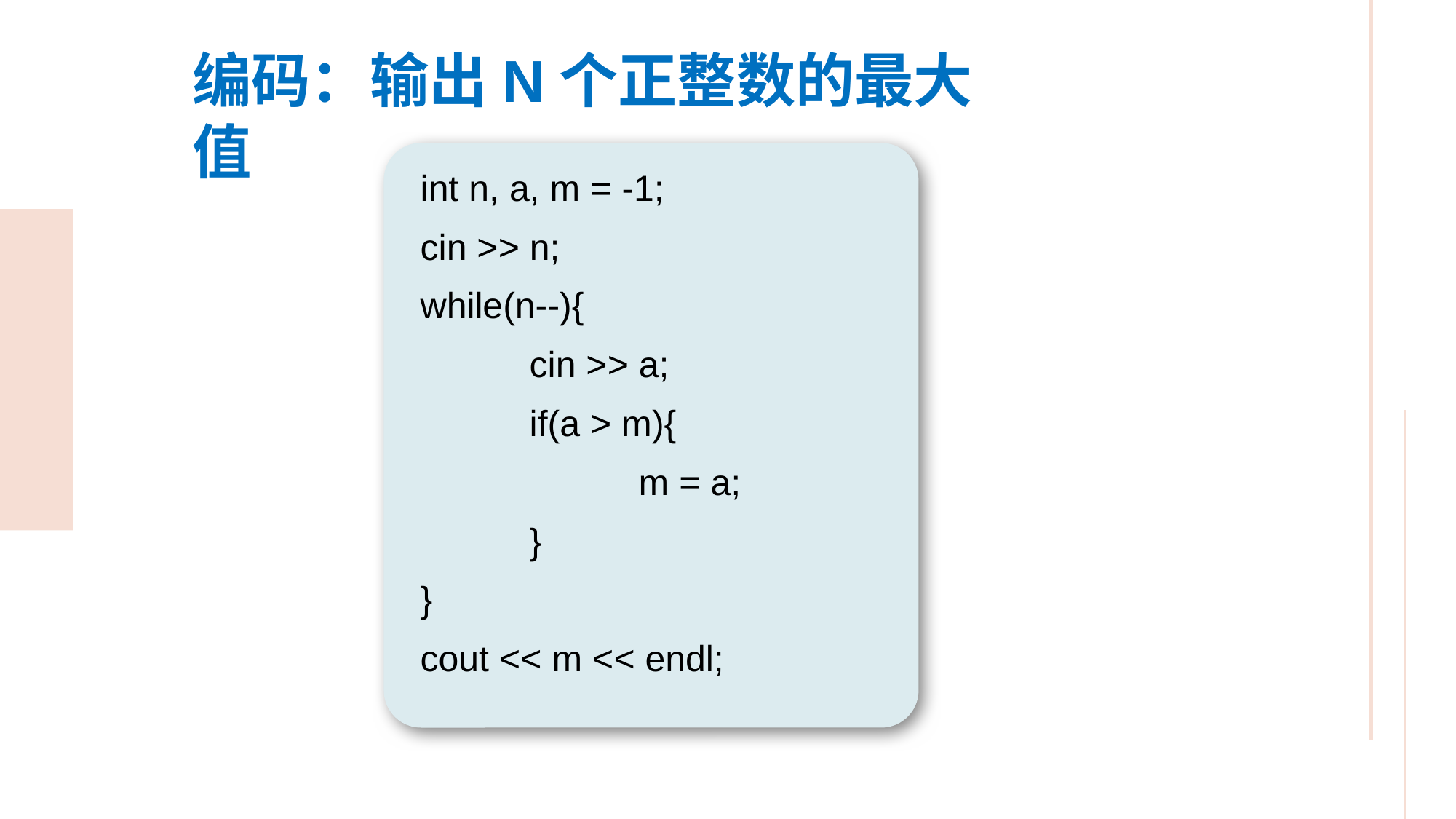

编码：输出N个正整数的最大值

int n, a, m = -1;
cin >> n;
while(n--){
	cin >> a;
	if(a > m){
		m = a;
	}
}
cout << m << endl;